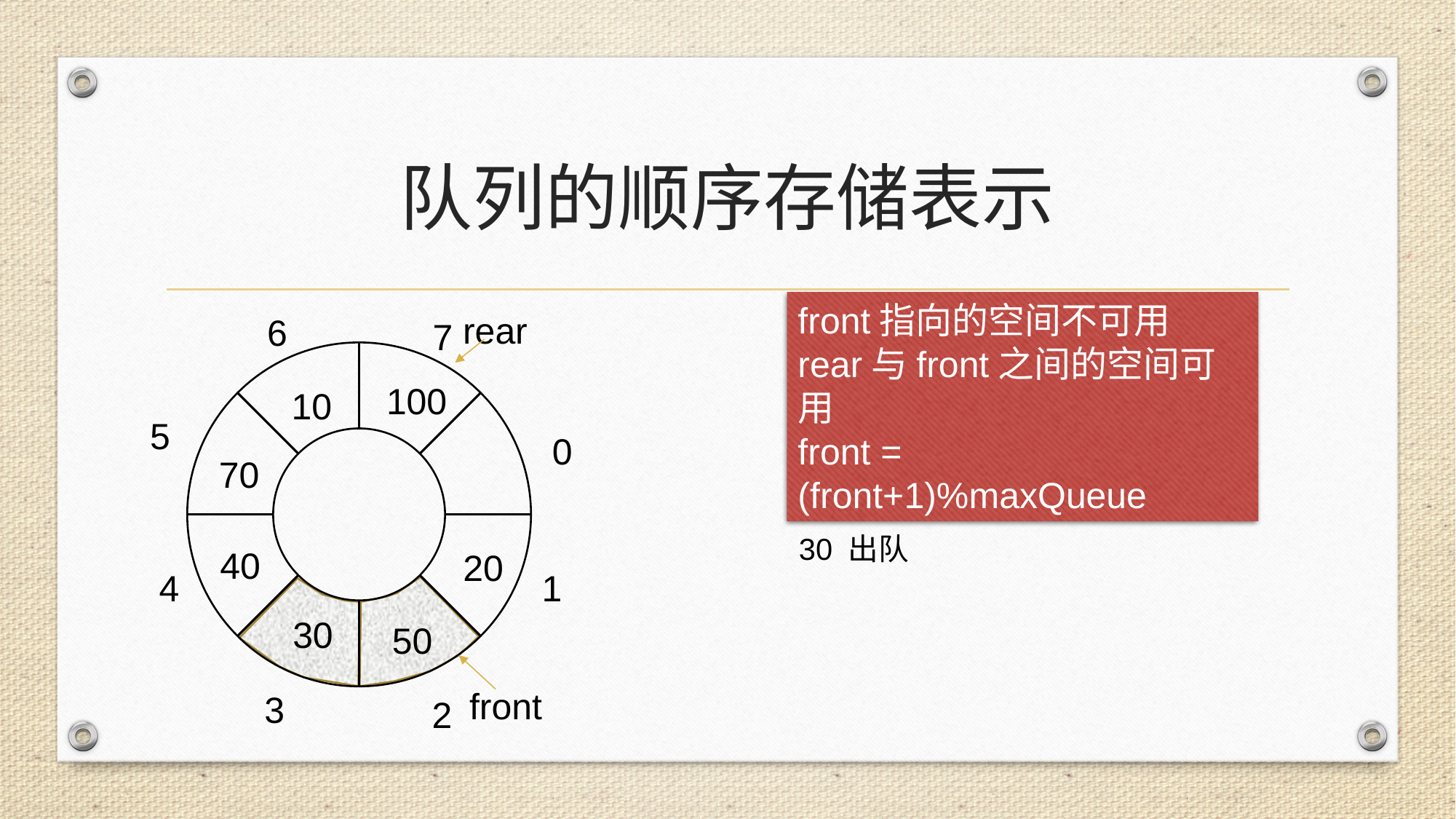

# 队列的顺序存储表示
front指向的空间不可用
rear与front之间的空间可用
front = (front+1)%maxQueue
rear
6
7

100
10
5
0
20 出队
70
50 出队
30 出队
40
20
4
1

30
50
front
3
2